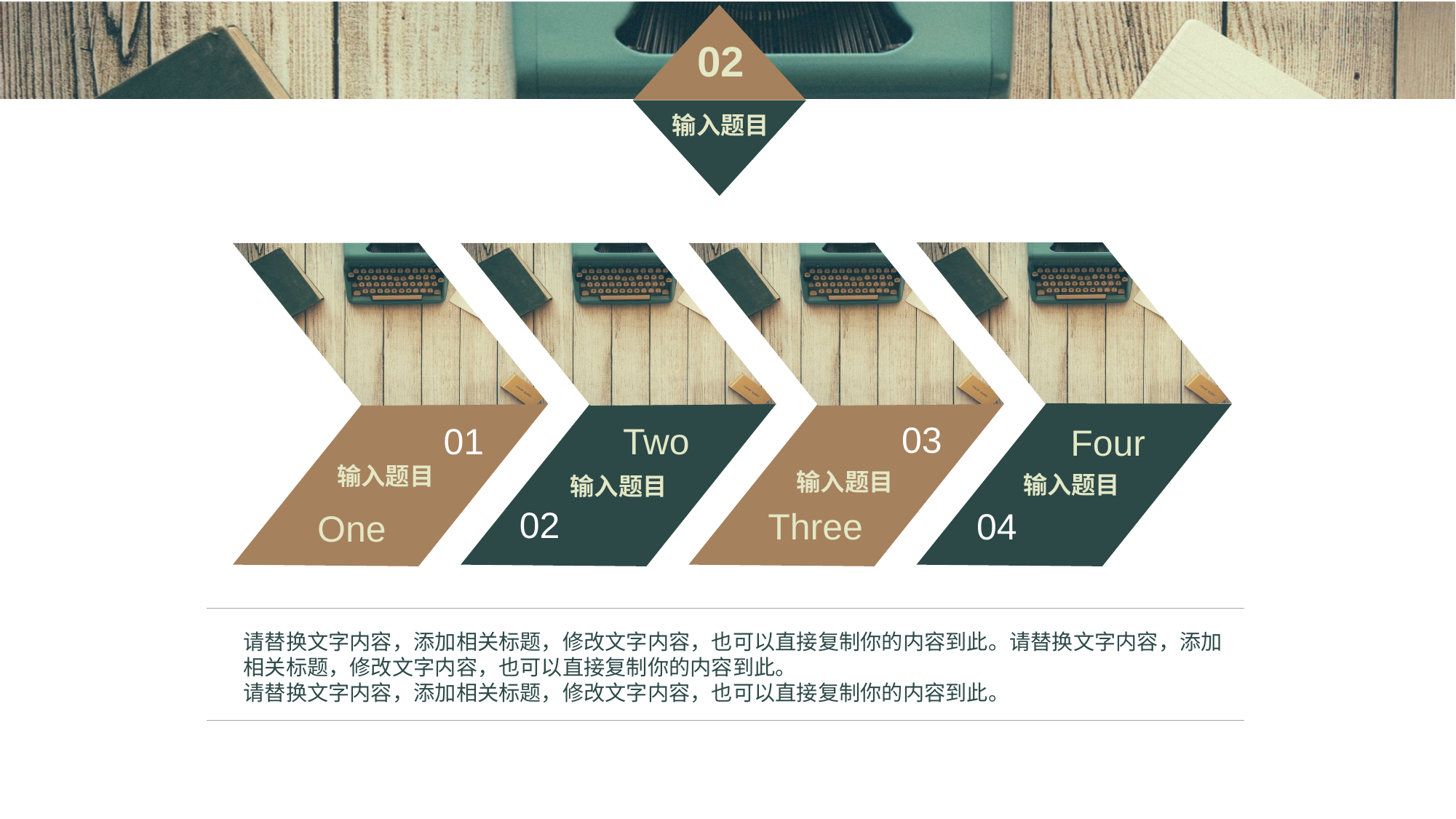

Four
输入题目
04

03
输入题目
Three

01
输入题目
One

Two
输入题目
02
请替换文字内容，添加相关标题，修改文字内容，也可以直接复制你的内容到此。请替换文字内容，添加相关标题，修改文字内容，也可以直接复制你的内容到此。
请替换文字内容，添加相关标题，修改文字内容，也可以直接复制你的内容到此。